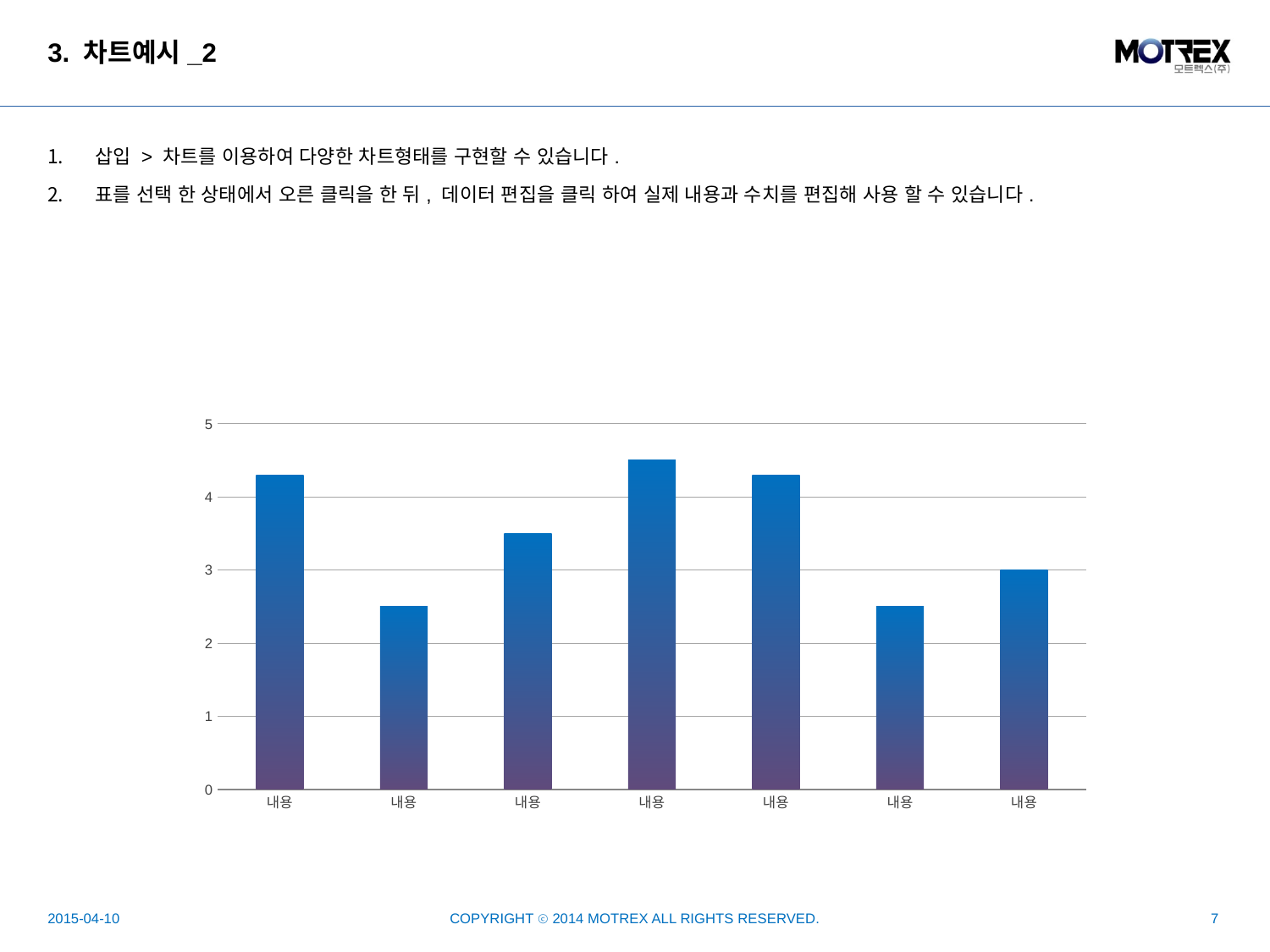

# 3. 차트예시_2
삽입 > 차트를 이용하여 다양한 차트형태를 구현할 수 있습니다.
표를 선택 한 상태에서 오른 클릭을 한 뒤, 데이터 편집을 클릭 하여 실제 내용과 수치를 편집해 사용 할 수 있습니다.

### Chart

| Category | 계열 1 |
|---|---|
| 내용 | 4.3 |
| 내용 | 2.5 |
| 내용 | 3.5 |
| 내용 | 4.5 |
| 내용 | 4.3 |
| 내용 | 2.5 |
| 내용 | 3.0 |
2015-04-10
COPYRIGHT ⓒ 2014 MOTREX ALL RIGHTS RESERVED.
7